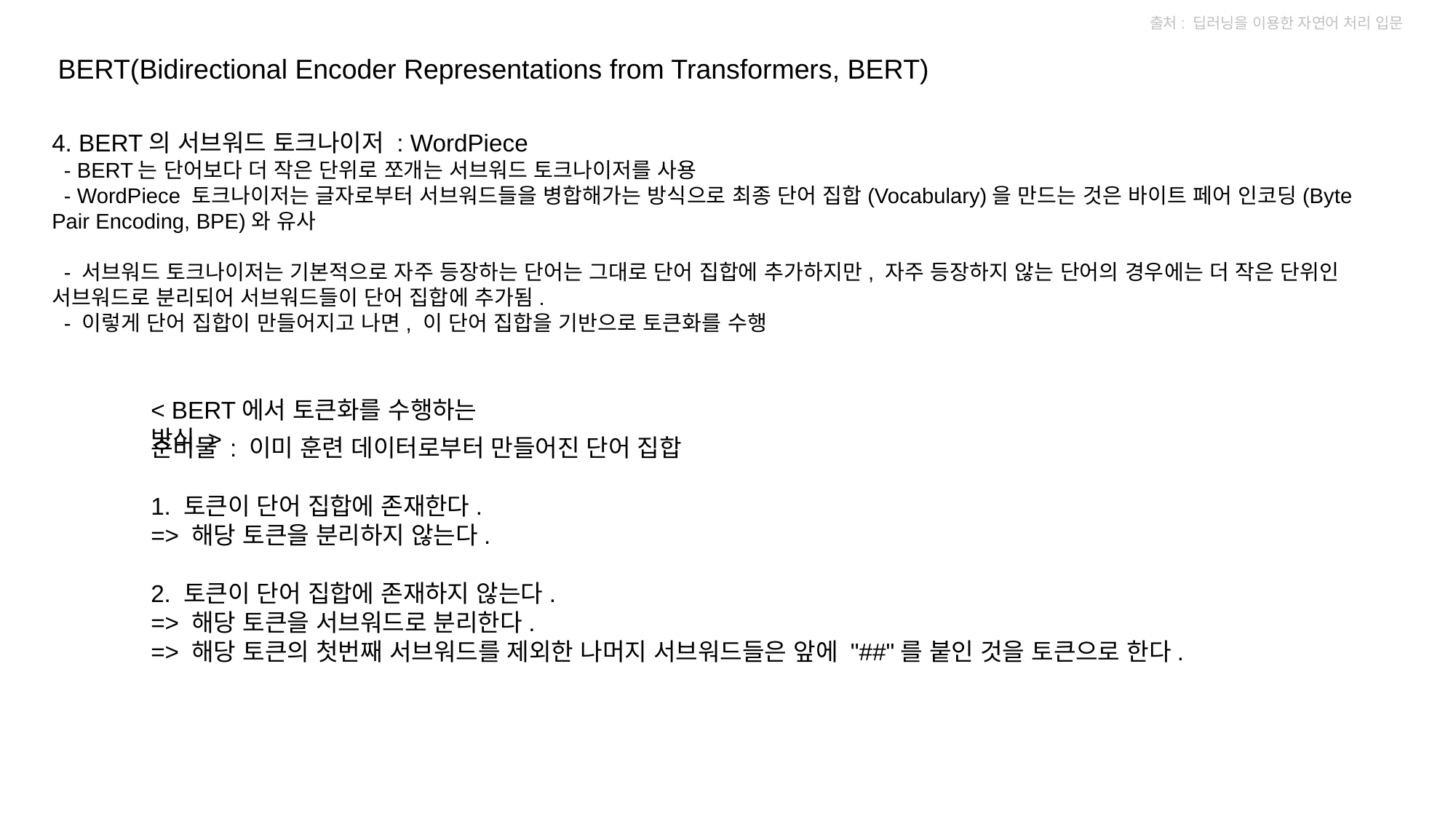

출처: 딥러닝을 이용한 자연어 처리 입문
BERT(Bidirectional Encoder Representations from Transformers, BERT)
4. BERT의 서브워드 토크나이저 : WordPiece
  - BERT는 단어보다 더 작은 단위로 쪼개는 서브워드 토크나이저를 사용
  - WordPiece 토크나이저는 글자로부터 서브워드들을 병합해가는 방식으로 최종 단어 집합(Vocabulary)을 만드는 것은 바이트 페어 인코딩(Byte Pair Encoding, BPE)와 유사

  - 서브워드 토크나이저는 기본적으로 자주 등장하는 단어는 그대로 단어 집합에 추가하지만, 자주 등장하지 않는 단어의 경우에는 더 작은 단위인 서브워드로 분리되어 서브워드들이 단어 집합에 추가됨.
  - 이렇게 단어 집합이 만들어지고 나면, 이 단어 집합을 기반으로 토큰화를 수행
< BERT에서 토큰화를 수행하는 방식 >
준비물 : 이미 훈련 데이터로부터 만들어진 단어 집합

1. 토큰이 단어 집합에 존재한다.
=> 해당 토큰을 분리하지 않는다.

2. 토큰이 단어 집합에 존재하지 않는다.
=> 해당 토큰을 서브워드로 분리한다.
=> 해당 토큰의 첫번째 서브워드를 제외한 나머지 서브워드들은 앞에 "##"를 붙인 것을 토큰으로 한다.